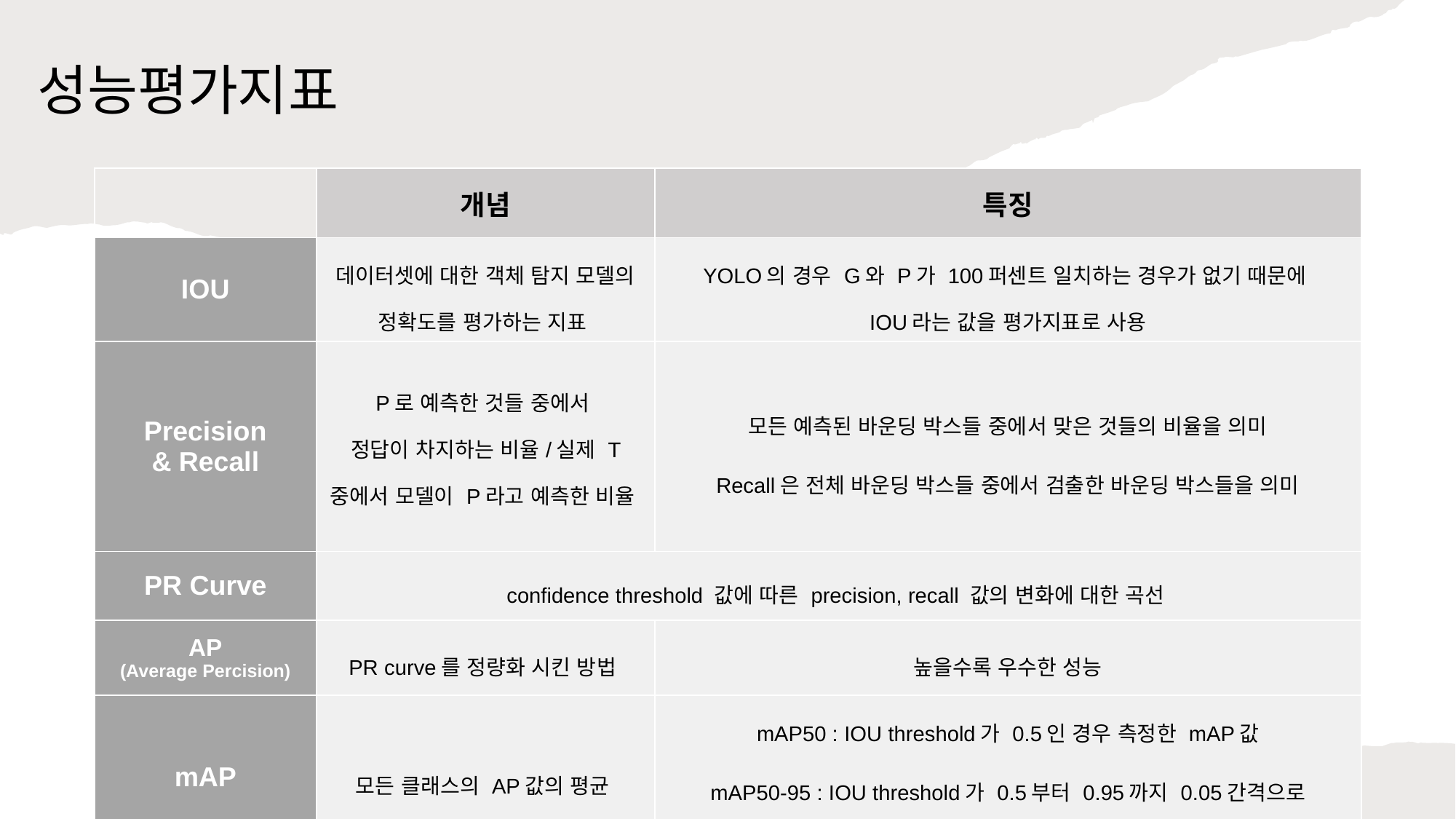

# 성능평가지표
|  | 개념 | 특징 |
| --- | --- | --- |
| IOU | 데이터셋에 대한 객체 탐지 모델의 정확도를 평가하는 지표 | YOLO의 경우 G와 P가 100퍼센트 일치하는 경우가 없기 때문에 IOU라는 값을 평가지표로 사용 |
| Precision & Recall | P로 예측한 것들 중에서 정답이 차지하는 비율/실제 T 중에서 모델이 P라고 예측한 비율 | 모든 예측된 바운딩 박스들 중에서 맞은 것들의 비율을 의미 Recall은 전체 바운딩 박스들 중에서 검출한 바운딩 박스들을 의미 |
| PR Curve | confidence threshold 값에 따른 precision, recall 값의 변화에 대한 곡선 | - |
| AP (Average Percision) | PR curve를 정량화 시킨 방법 | 높을수록 우수한 성능 |
| mAP | 모든 클래스의 AP값의 평균 | mAP50 : IOU threshold가 0.5인 경우 측정한 mAP값 mAP50-95 : IOU threshold가 0.5부터 0.95까지 0.05간격으로 변화시키면서 계산된 mAP값들을 평균을 취한 것 |